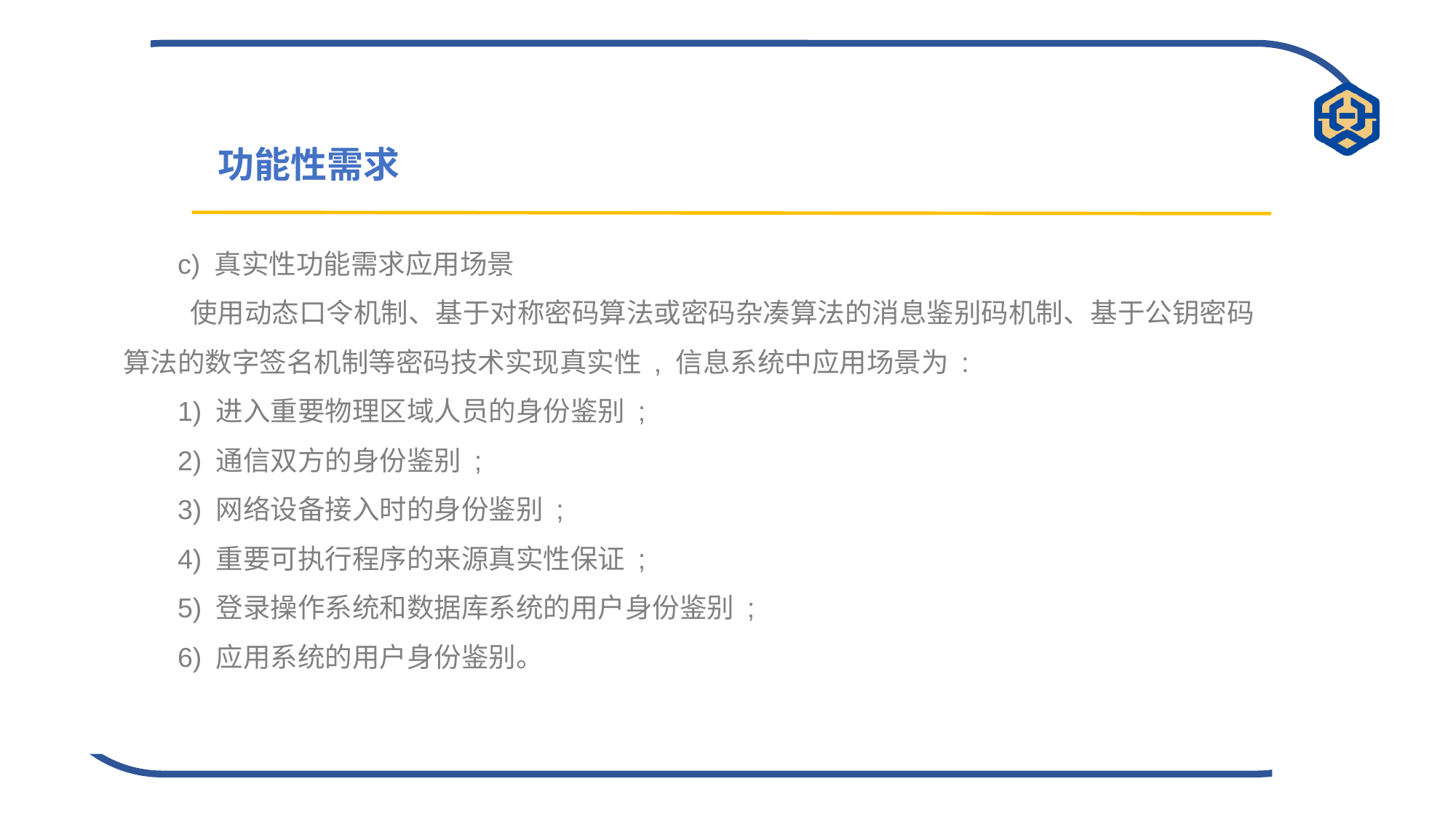

功能性需求
c) 真实性功能需求应用场景
 使用动态口令机制、基于对称密码算法或密码杂凑算法的消息鉴别码机制、基于公钥密码算法的数字签名机制等密码技术实现真实性 , 信息系统中应用场景为 :
1) 进入重要物理区域人员的身份鉴别 ;
2) 通信双方的身份鉴别 ;
3) 网络设备接入时的身份鉴别 ;
4) 重要可执行程序的来源真实性保证 ;
5) 登录操作系统和数据库系统的用户身份鉴别 ;
6) 应用系统的用户身份鉴别。